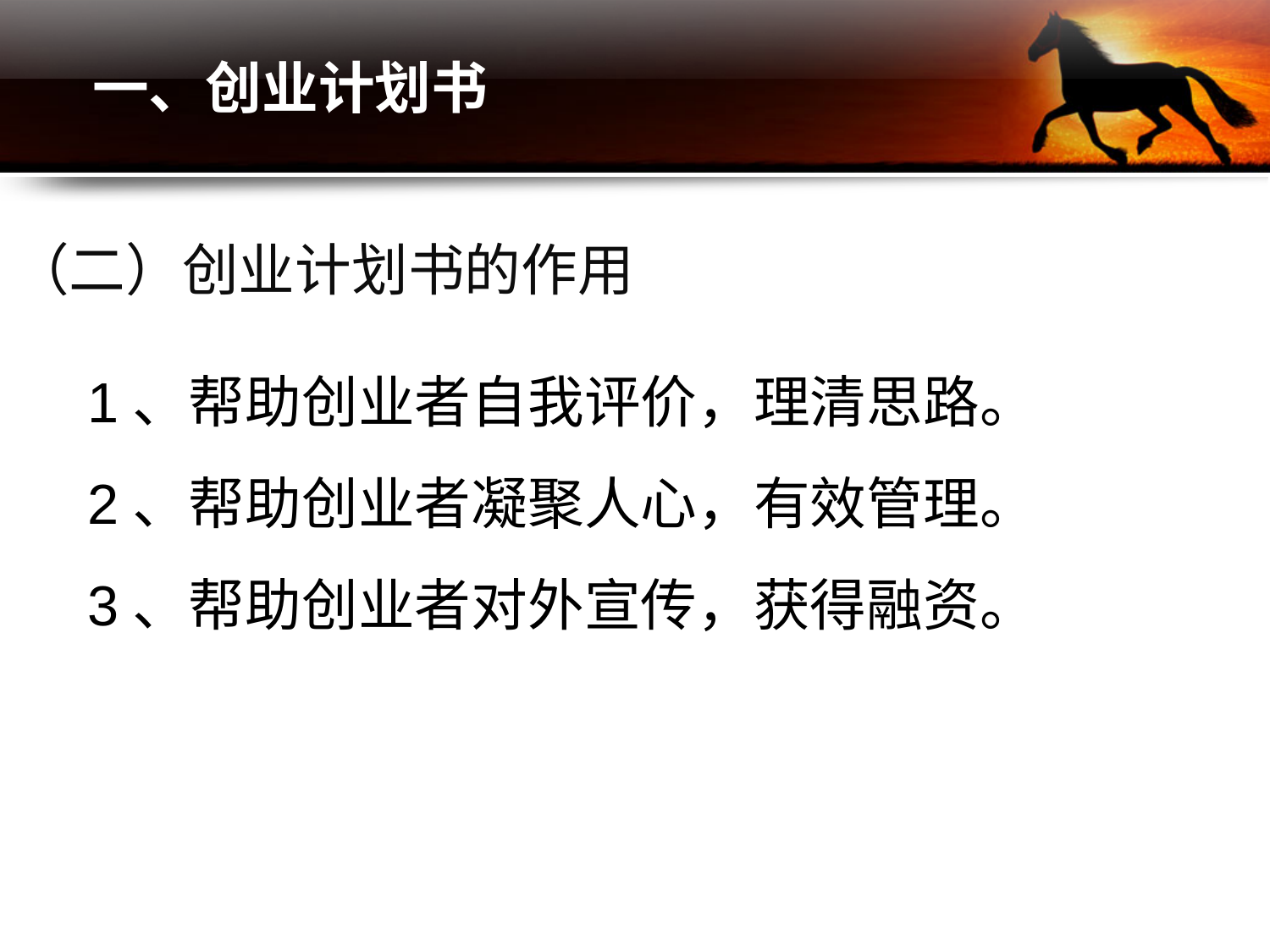

一、创业计划书
# （二）创业计划书的作用
1、帮助创业者自我评价，理清思路。
2、帮助创业者凝聚人心，有效管理。
3、帮助创业者对外宣传，获得融资。